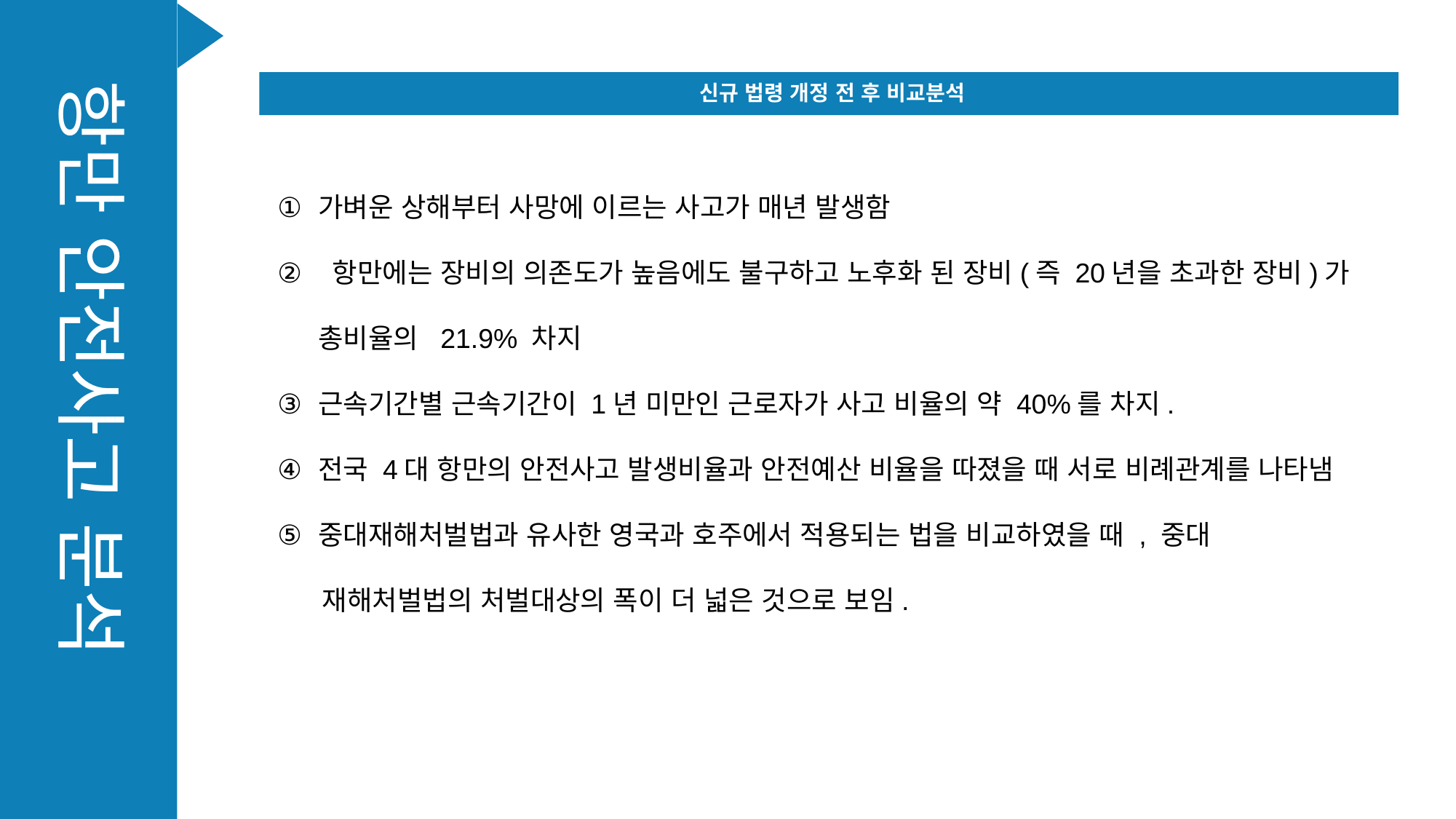

항만 안전사고 분석

신규 법령 개정 전 후 비교분석
가벼운 상해부터 사망에 이르는 사고가 매년 발생함
 항만에는 장비의 의존도가 높음에도 불구하고 노후화 된 장비(즉 20년을 초과한 장비)가 총비율의  21.9% 차지
근속기간별 근속기간이 1년 미만인 근로자가 사고 비율의 약 40%를 차지.
전국 4대 항만의 안전사고 발생비율과 안전예산 비율을 따졌을 때 서로 비례관계를 나타냄
중대재해처벌법과 유사한 영국과 호주에서 적용되는 법을 비교하였을 때 , 중대
     재해처벌법의 처벌대상의 폭이 더 넓은 것으로 보임.

Our Team Style